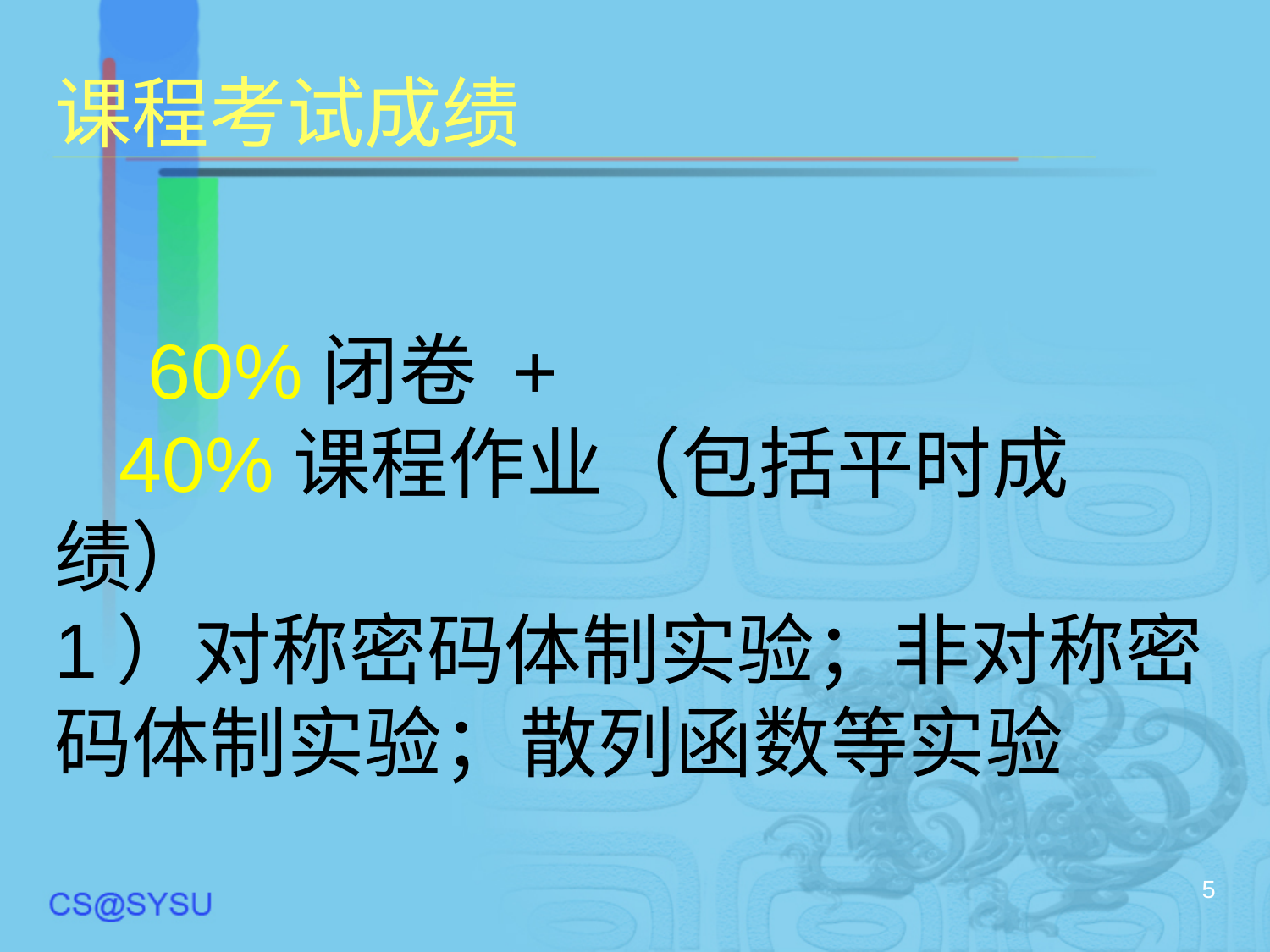

# 课程考试成绩

  60%闭卷 +
   40%课程作业（包括平时成绩）
1）对称密码体制实验；非对称密码体制实验；散列函数等实验

5